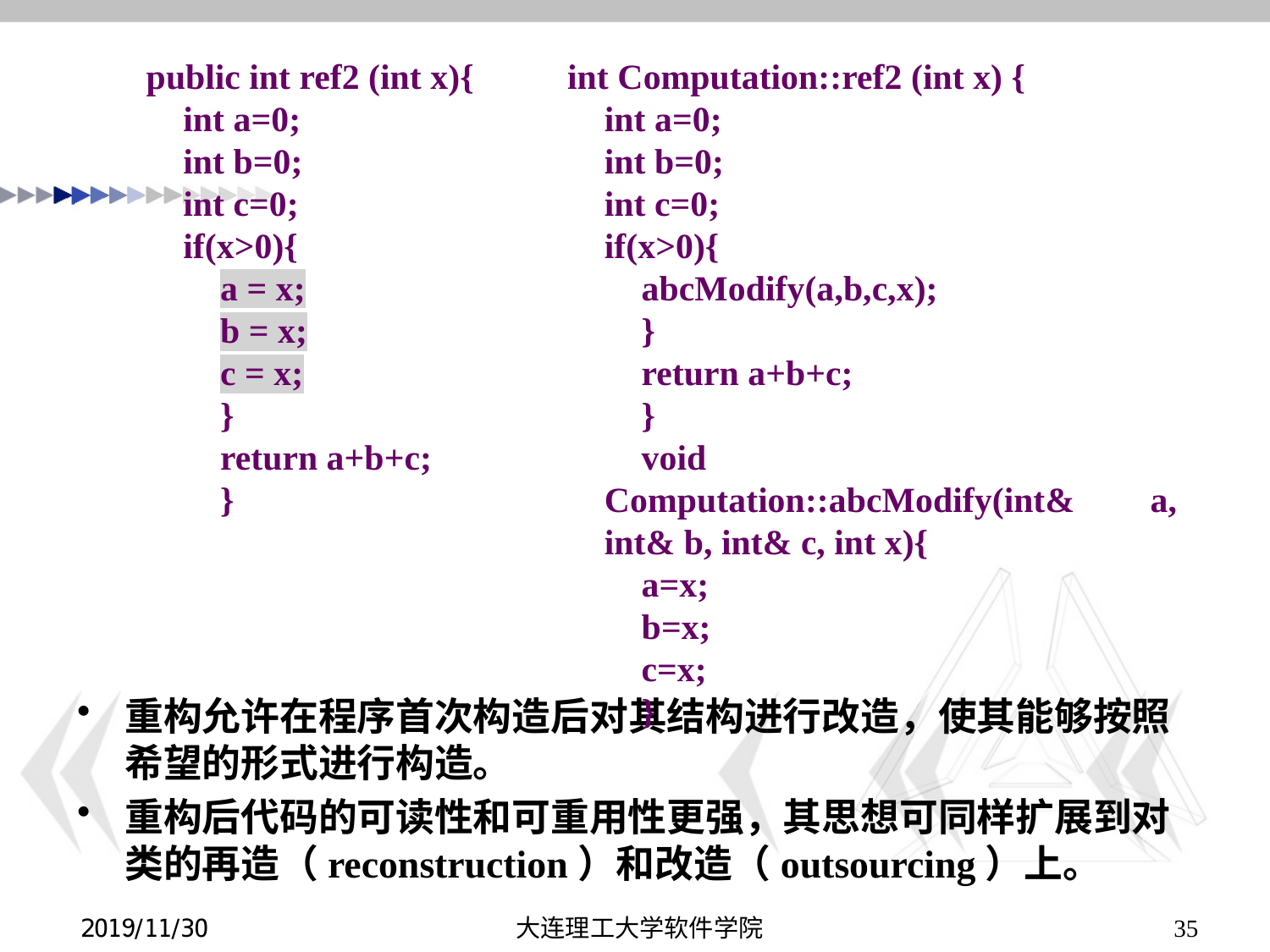

public int ref2 (int x){
int a=0;
int b=0;
int c=0;
if(x>0){
a = x;
b = x;
c = x;
}
return a+b+c;
}
int Computation::ref2 (int x) {
int a=0;
int b=0;
int c=0;
if(x>0){
abcModify(a,b,c,x);
}
return a+b+c;
}
void Computation::abcModify(int& a, int& b, int& c, int x){
a=x;
b=x;
c=x;
}
# 重构允许在程序首次构造后对其结构进行改造，使其能够按照希望的形式进行构造。
重构后代码的可读性和可重用性更强，其思想可同样扩展到对类的再造（reconstruction）和改造（outsourcing）上。
2019/11/30
大连理工大学软件学院
35